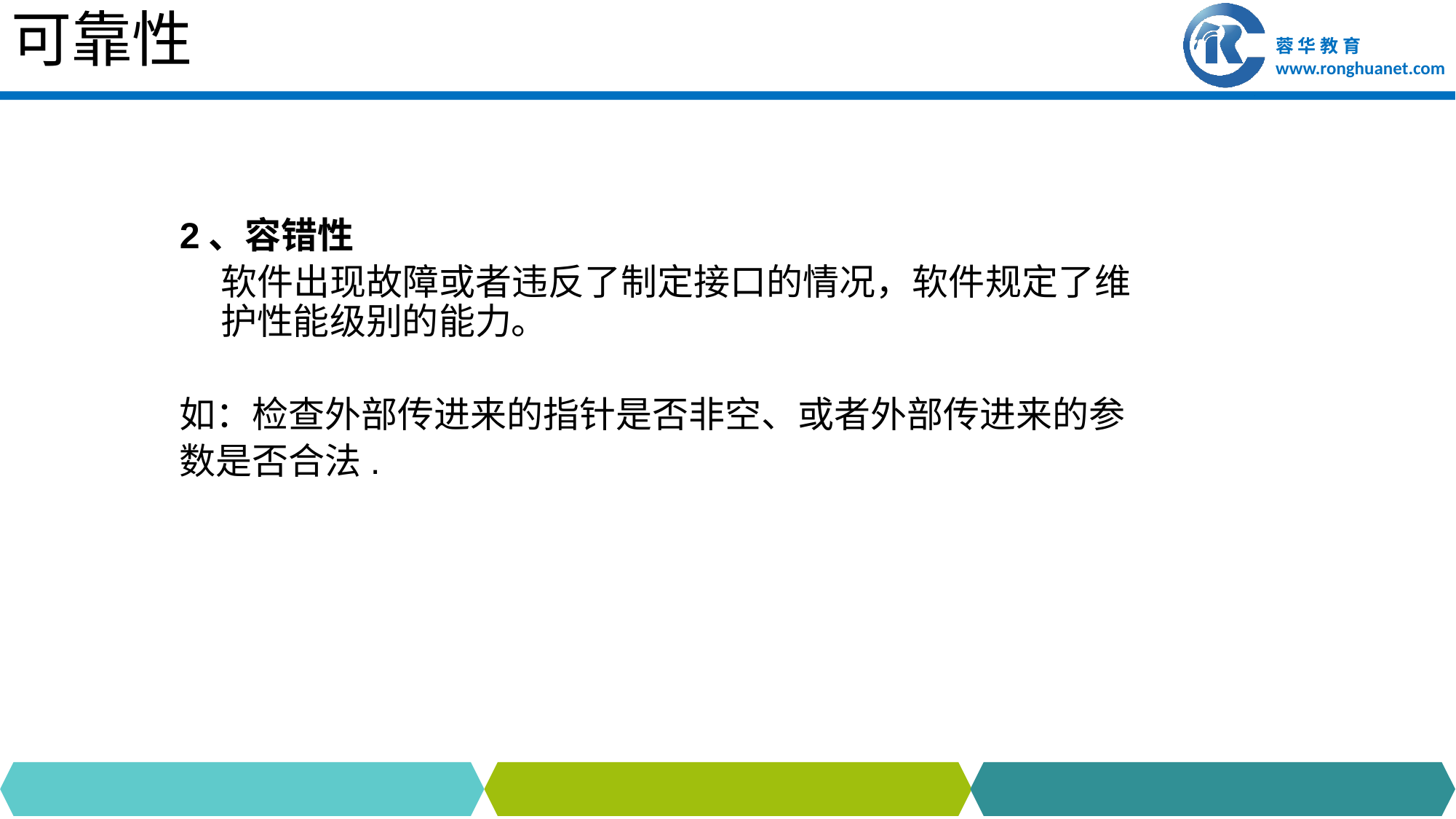

# 可靠性
2、容错性
    软件出现故障或者违反了制定接口的情况，软件规定了维护性能级别的能力。

如：检查外部传进来的指针是否非空、或者外部传进来的参
数是否合法.